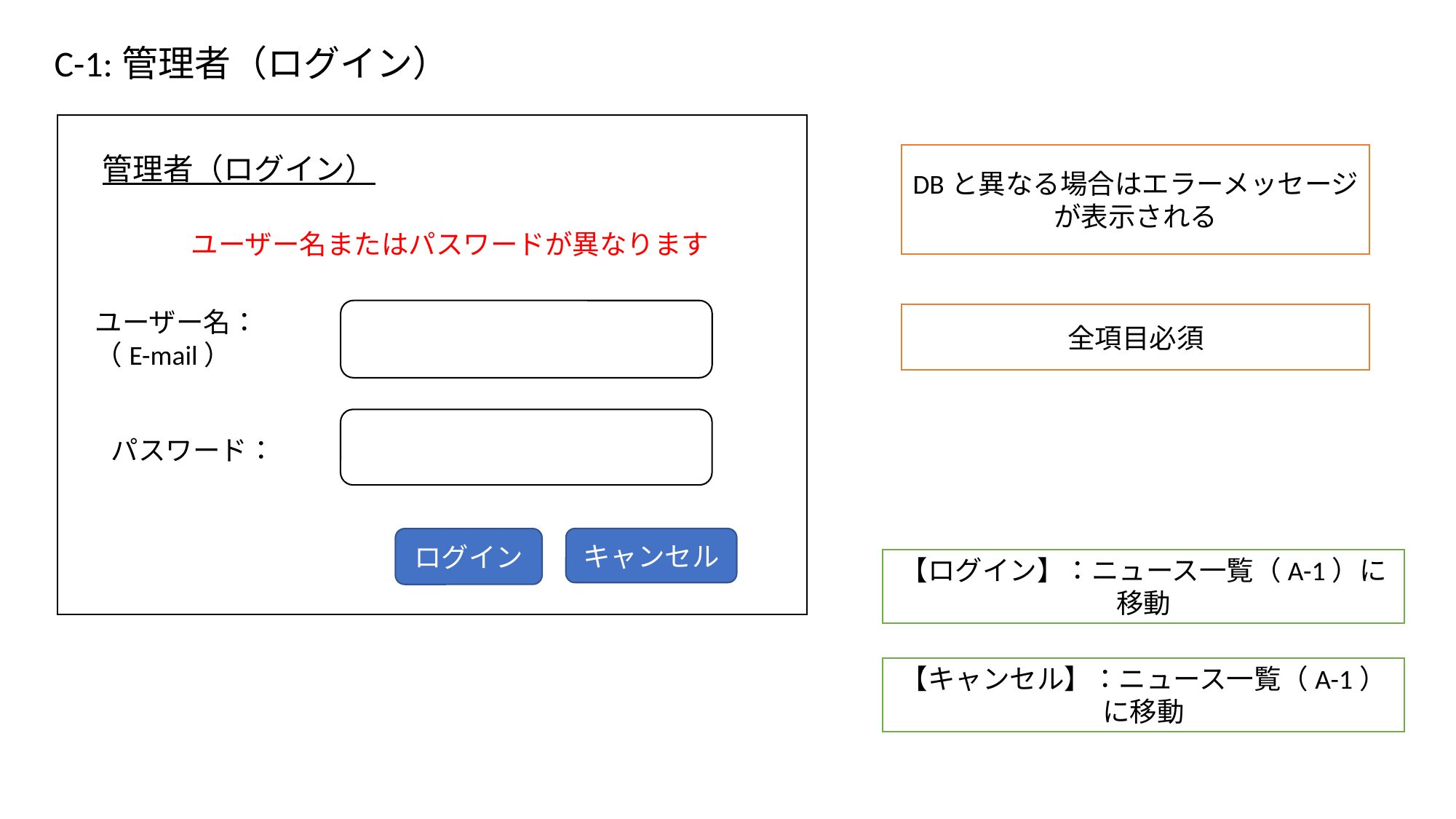

# C-1:管理者（ログイン）

管理者（ログイン）
DBと異なる場合はエラーメッセージが表示される
ユーザー名またはパスワードが異なります
ユーザー名：
（E-mail）

全項目必須

パスワード：
キャンセル
ログイン
【ログイン】：ニュース一覧（A-1）に移動
【キャンセル】：ニュース一覧（A-1）に移動